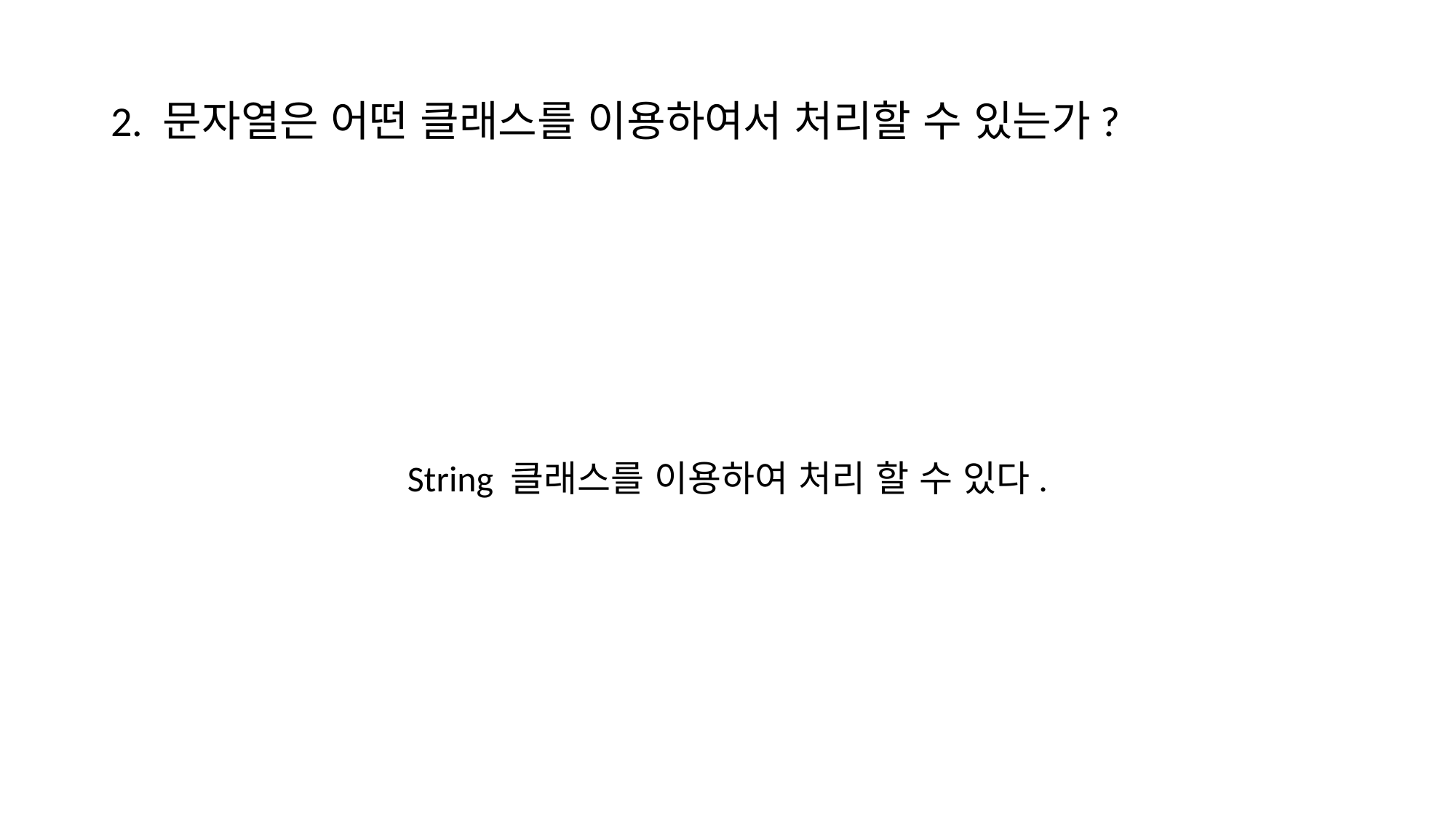

# 2. 문자열은 어떤 클래스를 이용하여서 처리할 수 있는가?

String 클래스를 이용하여 처리 할 수 있다.